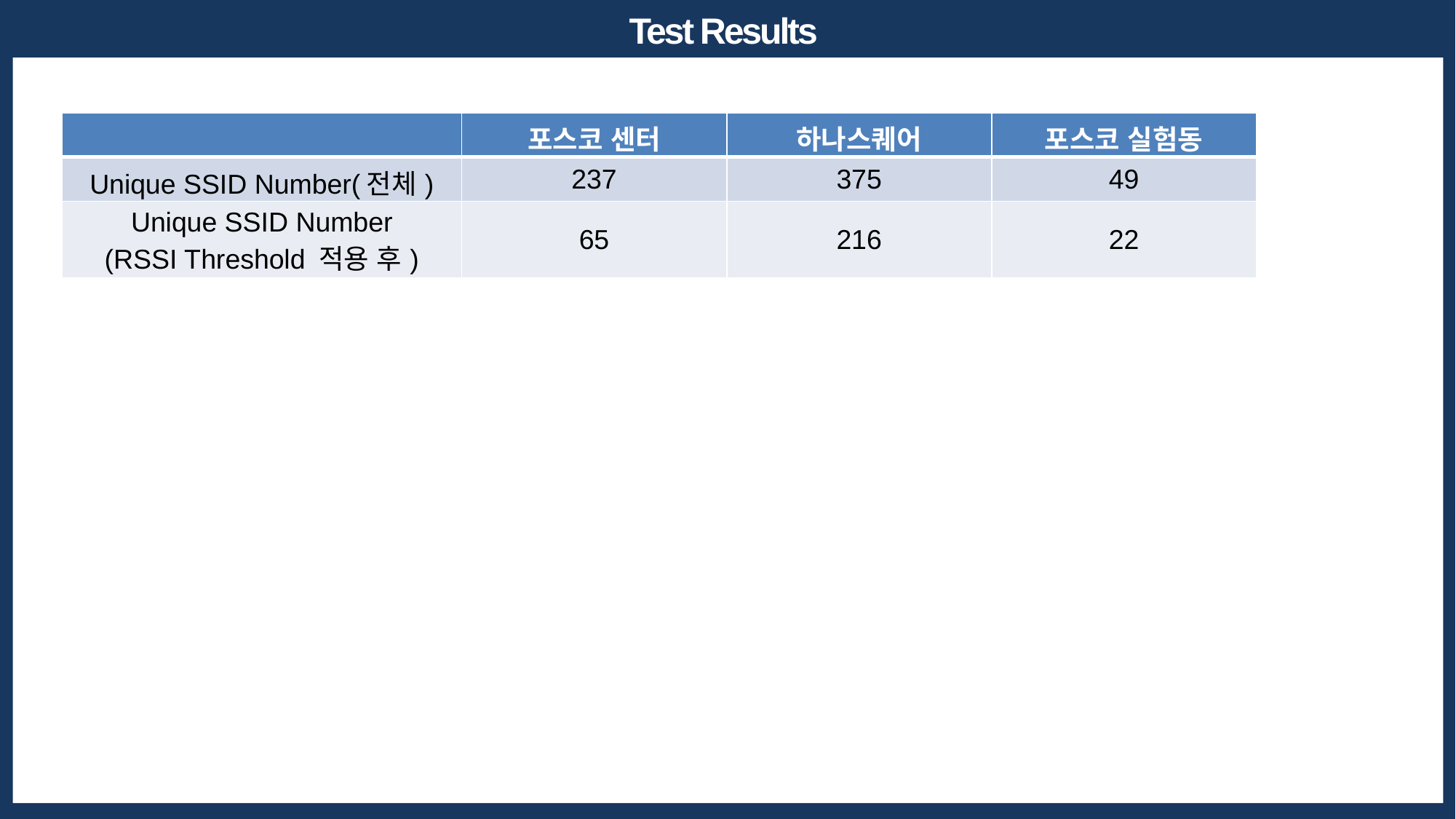

Test Results

|  | 포스코 센터 | 하나스퀘어 | 포스코 실험동 |
| --- | --- | --- | --- |
| Unique SSID Number(전체) | 237 | 375 | 49 |
| Unique SSID Number (RSSI Threshold 적용 후) | 65 | 216 | 22 |